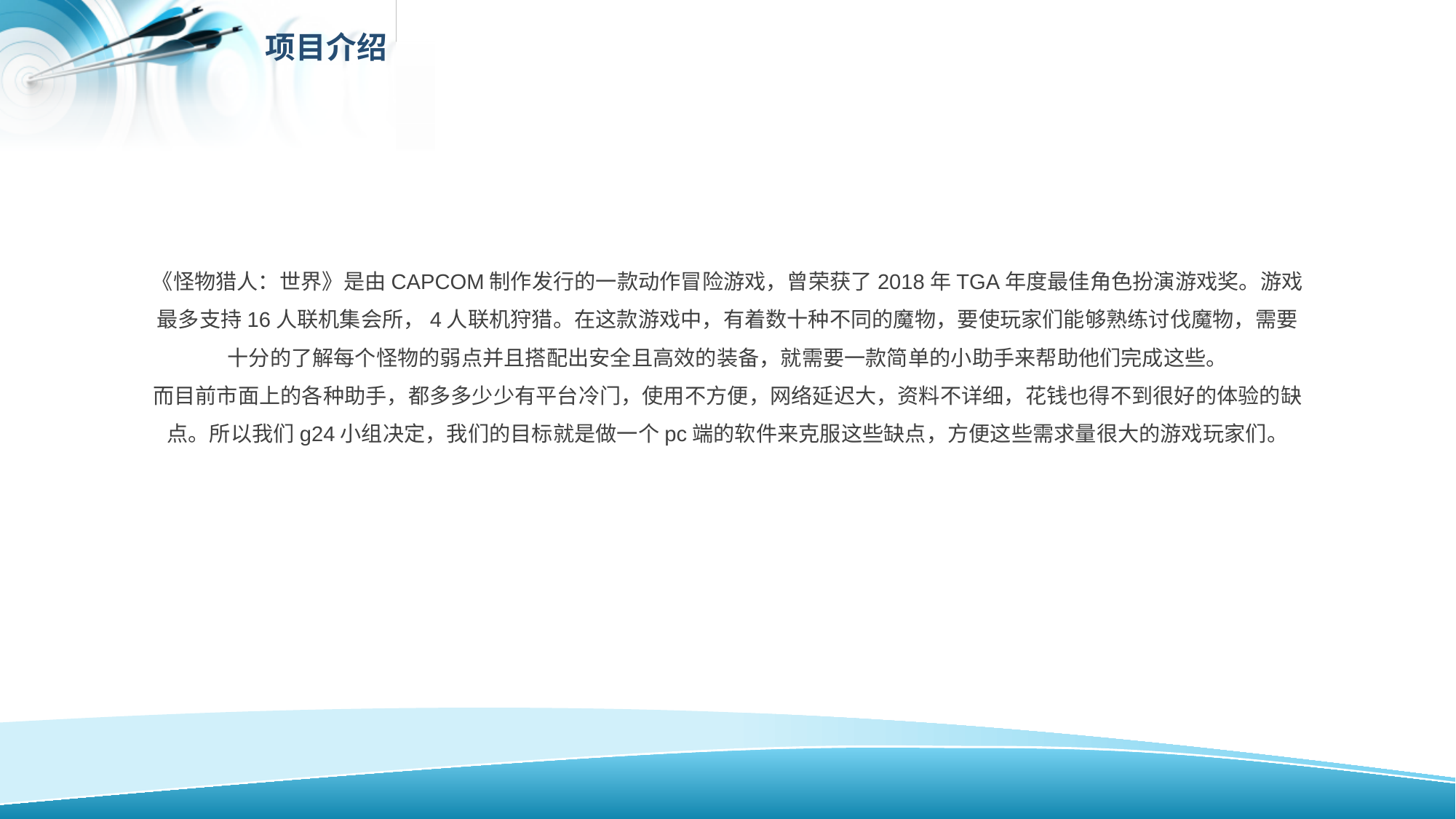

延迟符
项目介绍
《怪物猎人：世界》是由CAPCOM制作发行的一款动作冒险游戏，曾荣获了2018年TGA年度最佳角色扮演游戏奖。游戏最多支持16人联机集会所，4人联机狩猎。在这款游戏中，有着数十种不同的魔物，要使玩家们能够熟练讨伐魔物，需要十分的了解每个怪物的弱点并且搭配出安全且高效的装备，就需要一款简单的小助手来帮助他们完成这些。
而目前市面上的各种助手，都多多少少有平台冷门，使用不方便，网络延迟大，资料不详细，花钱也得不到很好的体验的缺点。所以我们g24小组决定，我们的目标就是做一个pc端的软件来克服这些缺点，方便这些需求量很大的游戏玩家们。